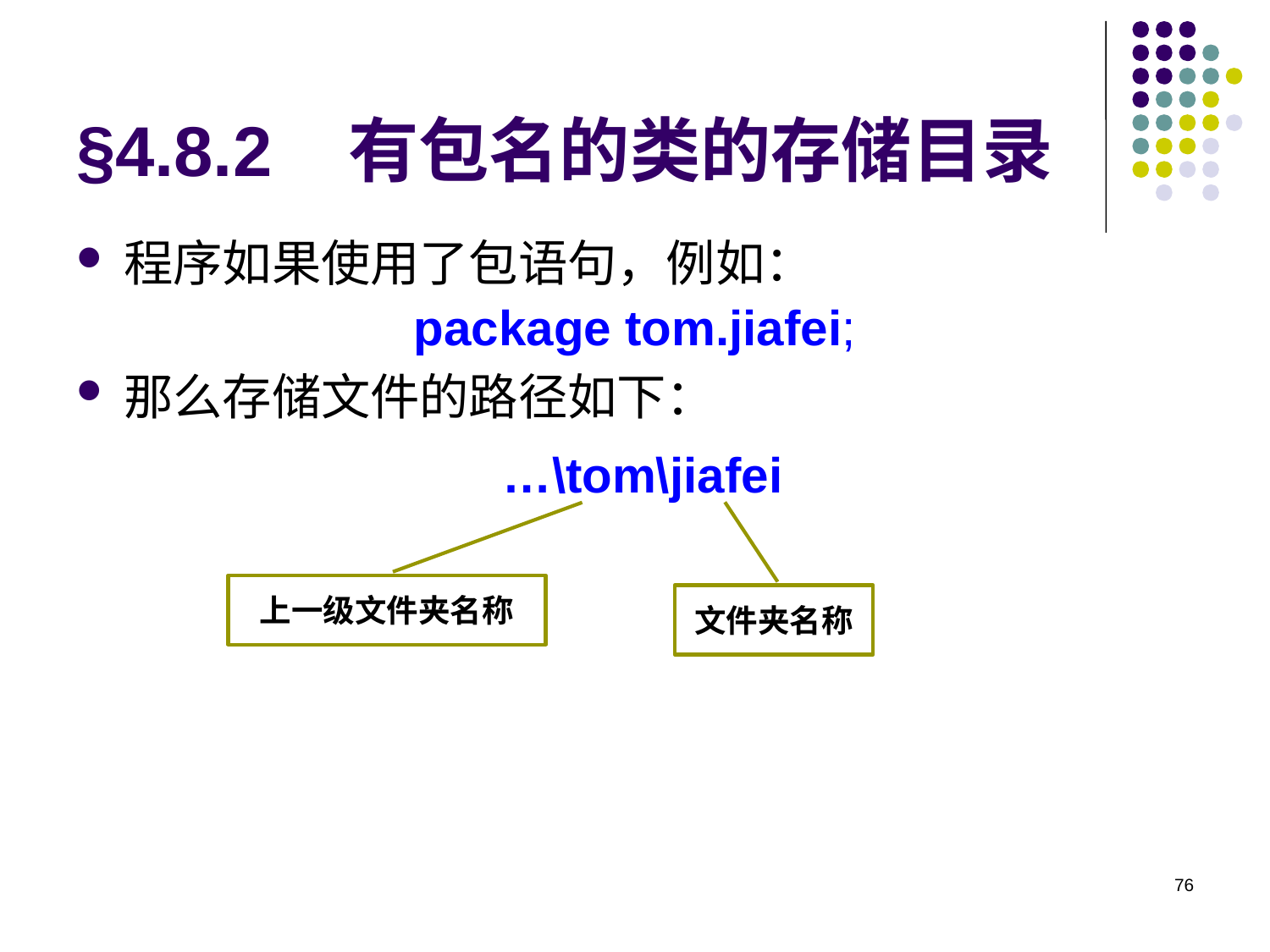

# §4.8.2   有包名的类的存储目录
程序如果使用了包语句，例如：
package tom.jiafei;
那么存储文件的路径如下：
 …\tom\jiafei
上一级文件夹名称
文件夹名称
76